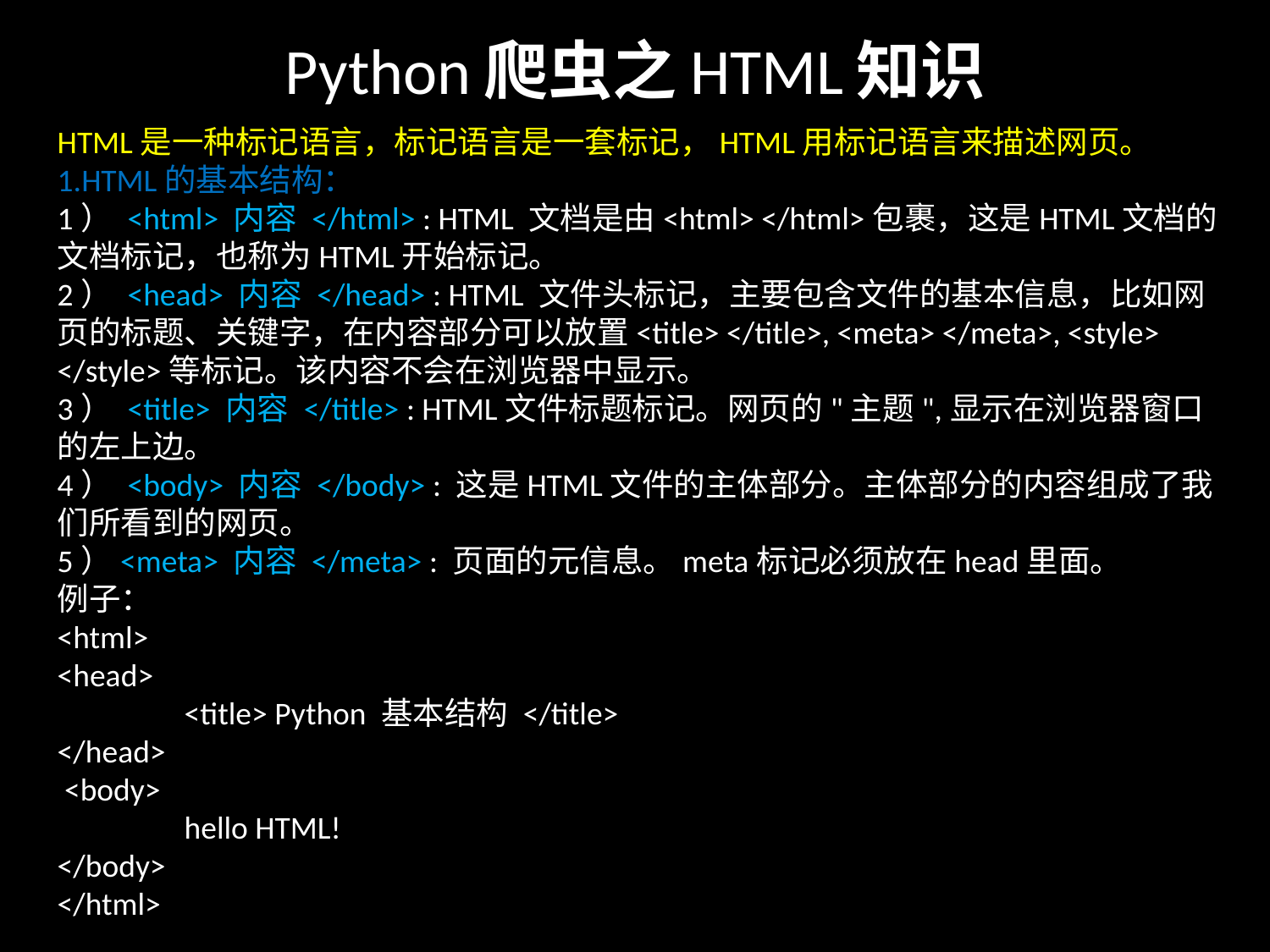

# Python爬虫之HTML知识
HTML是一种标记语言，标记语言是一套标记，HTML用标记语言来描述网页。
1.HTML的基本结构：
1） <html> 内容 </html> : HTML 文档是由<html> </html>包裹，这是HTML文档的文档标记，也称为HTML开始标记。
2） <head> 内容 </head> : HTML 文件头标记，主要包含文件的基本信息，比如网页的标题、关键字，在内容部分可以放置<title> </title>, <meta> </meta>, <style> </style>等标记。该内容不会在浏览器中显示。
3） <title> 内容 </title> : HTML文件标题标记。网页的"主题",显示在浏览器窗口的左上边。
4） <body> 内容 </body> : 这是HTML文件的主体部分。主体部分的内容组成了我们所看到的网页。
5）<meta> 内容 </meta> : 页面的元信息。meta标记必须放在head里面。
例子：
<html>
<head>
	<title> Python 基本结构 </title>
</head>
 <body>
	hello HTML!
</body>
</html>